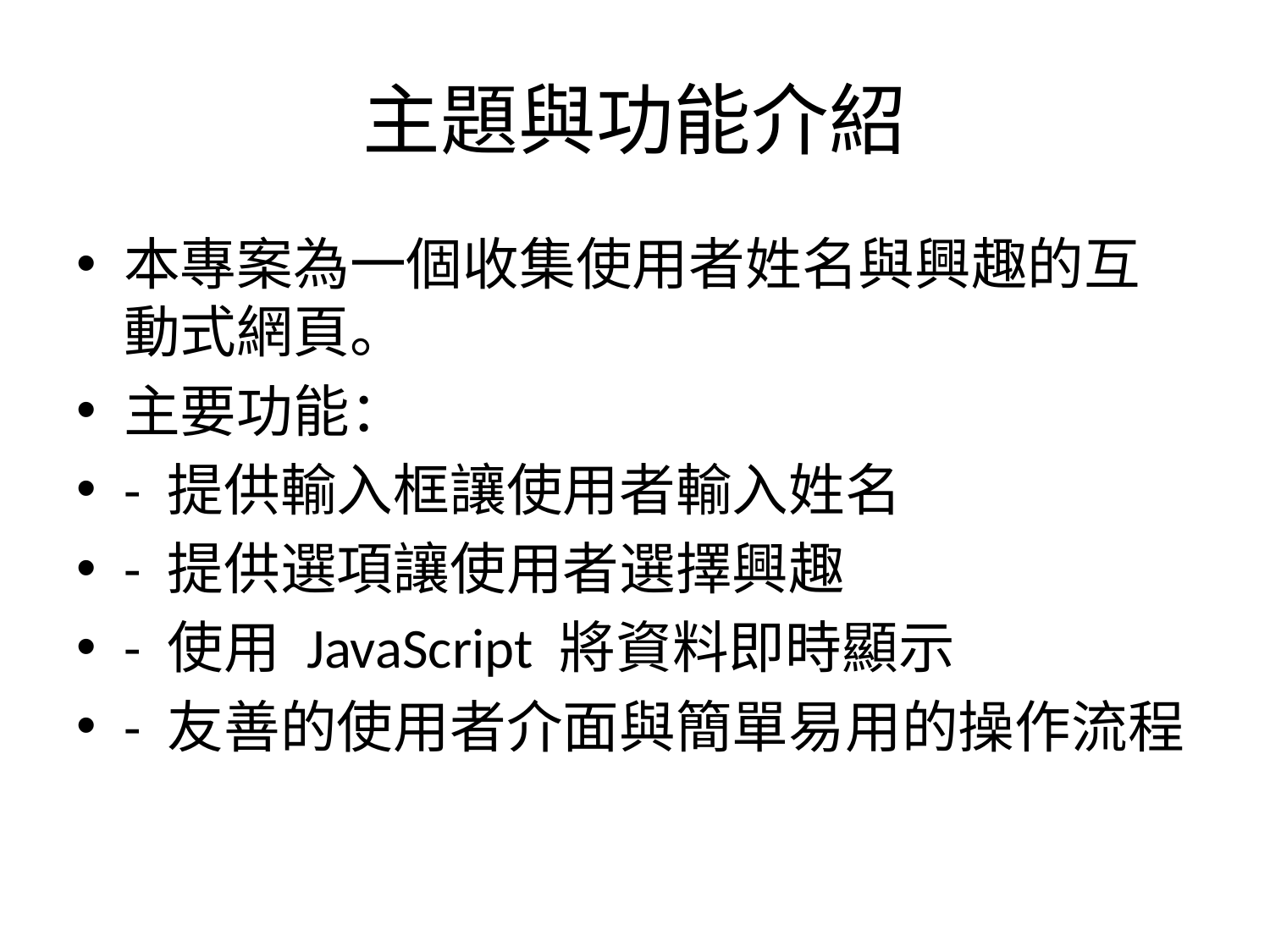

# 主題與功能介紹
本專案為一個收集使用者姓名與興趣的互動式網頁。
主要功能：
- 提供輸入框讓使用者輸入姓名
- 提供選項讓使用者選擇興趣
- 使用 JavaScript 將資料即時顯示
- 友善的使用者介面與簡單易用的操作流程